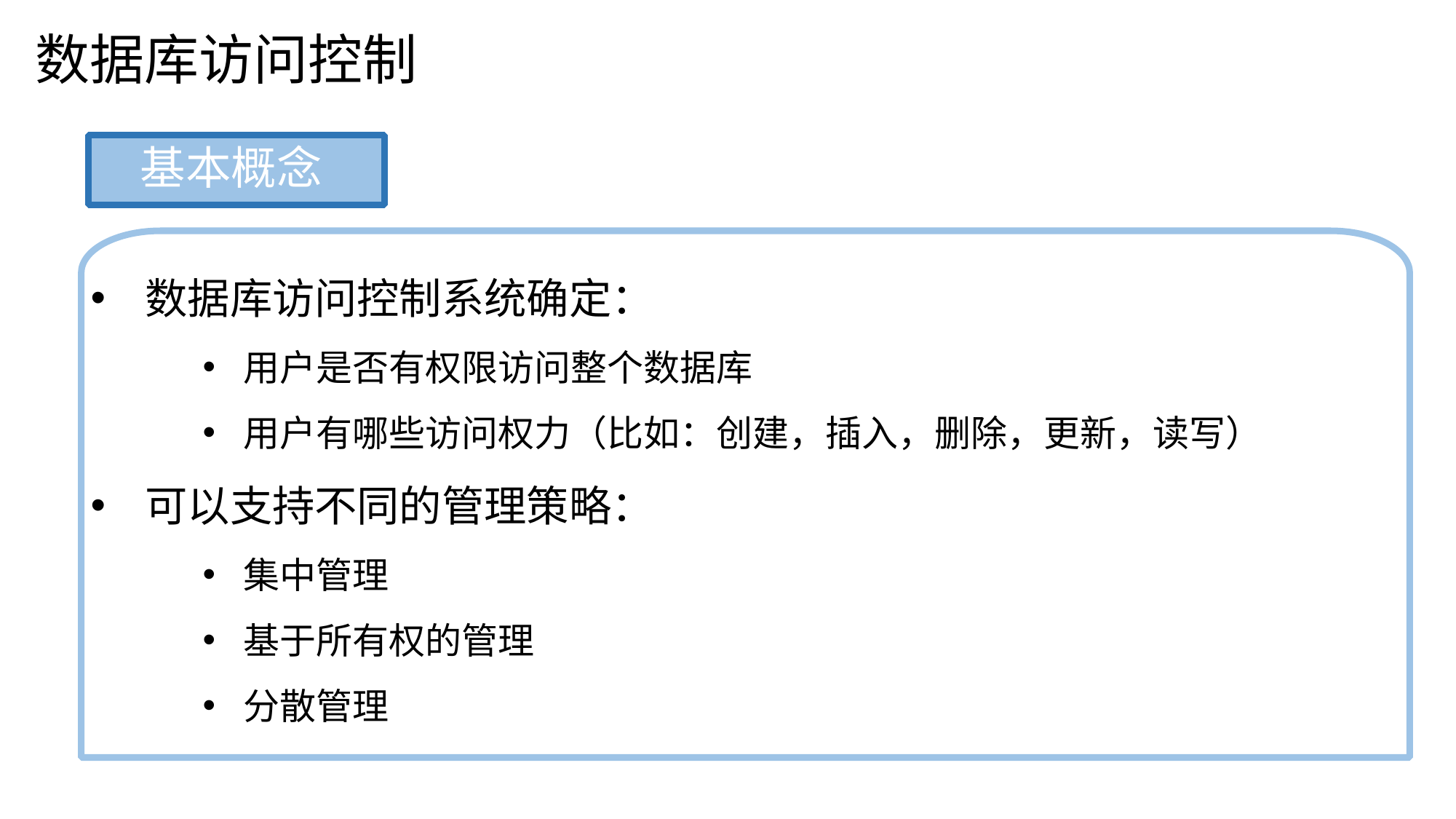

数据库访问控制
基本概念
数据库访问控制系统确定：
用户是否有权限访问整个数据库
用户有哪些访问权力（比如：创建，插入，删除，更新，读写）
可以支持不同的管理策略：
集中管理
基于所有权的管理
分散管理